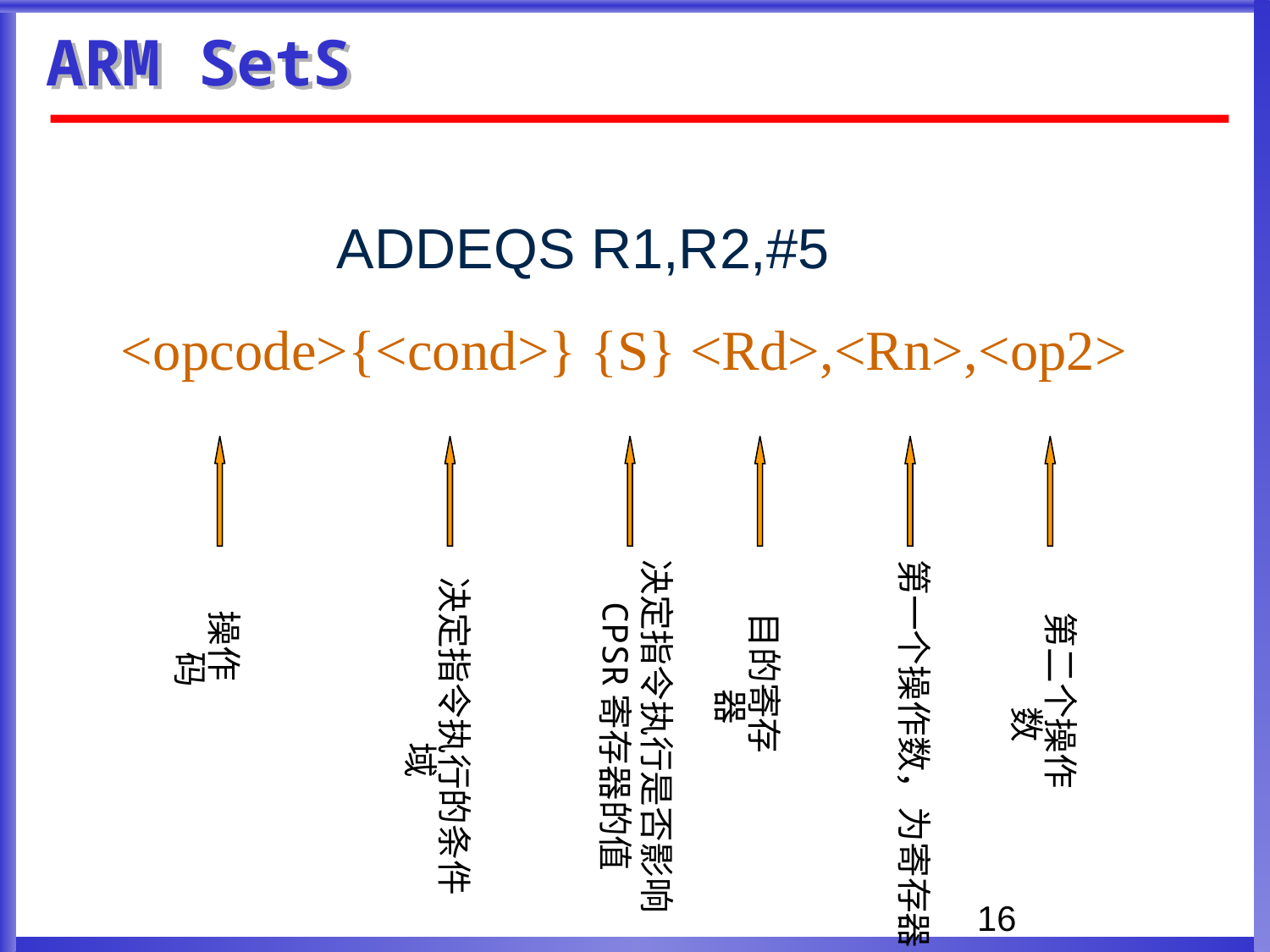

# ARM SetS

ADDEQS R1,R2,#5

      <opcode>{<cond>} {S} <Rd>,<Rn>,<op2>

决定指令执行的条件域
决定指令执行是否影响
CPSR寄存器的值
第一个操作数，为寄存器
操作码
目的寄存器
第二个操作数
16